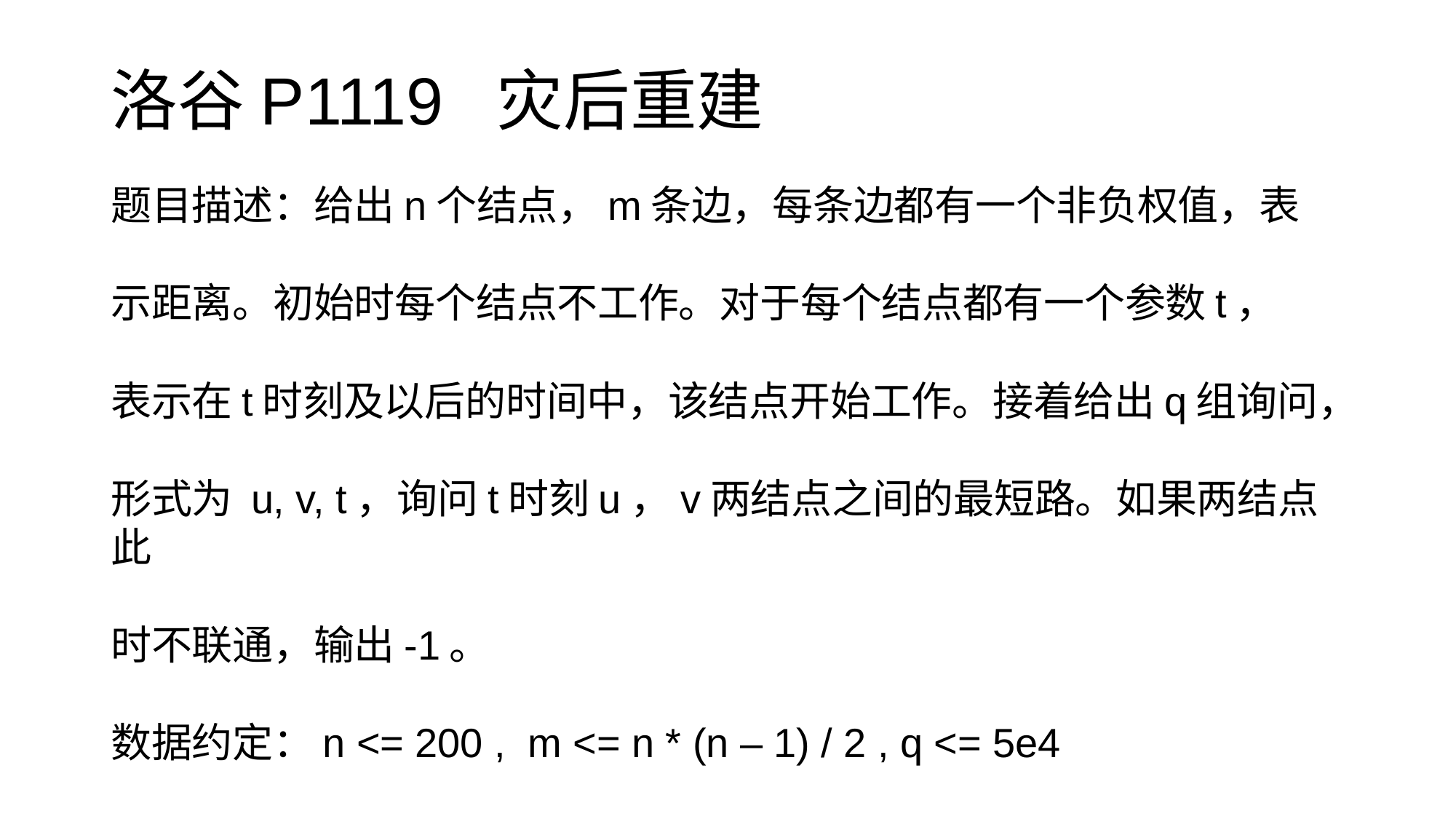

# 洛谷P1119  灾后重建
题目描述：给出n个结点，m条边，每条边都有一个非负权值，表

示距离。初始时每个结点不工作。对于每个结点都有一个参数t，

表示在t时刻及以后的时间中，该结点开始工作。接着给出q组询问，

形式为 u, v, t，询问t时刻u，v两结点之间的最短路。如果两结点此

时不联通，输出-1。

数据约定：n <= 200 ,  m <= n * (n – 1) / 2 , q <= 5e4